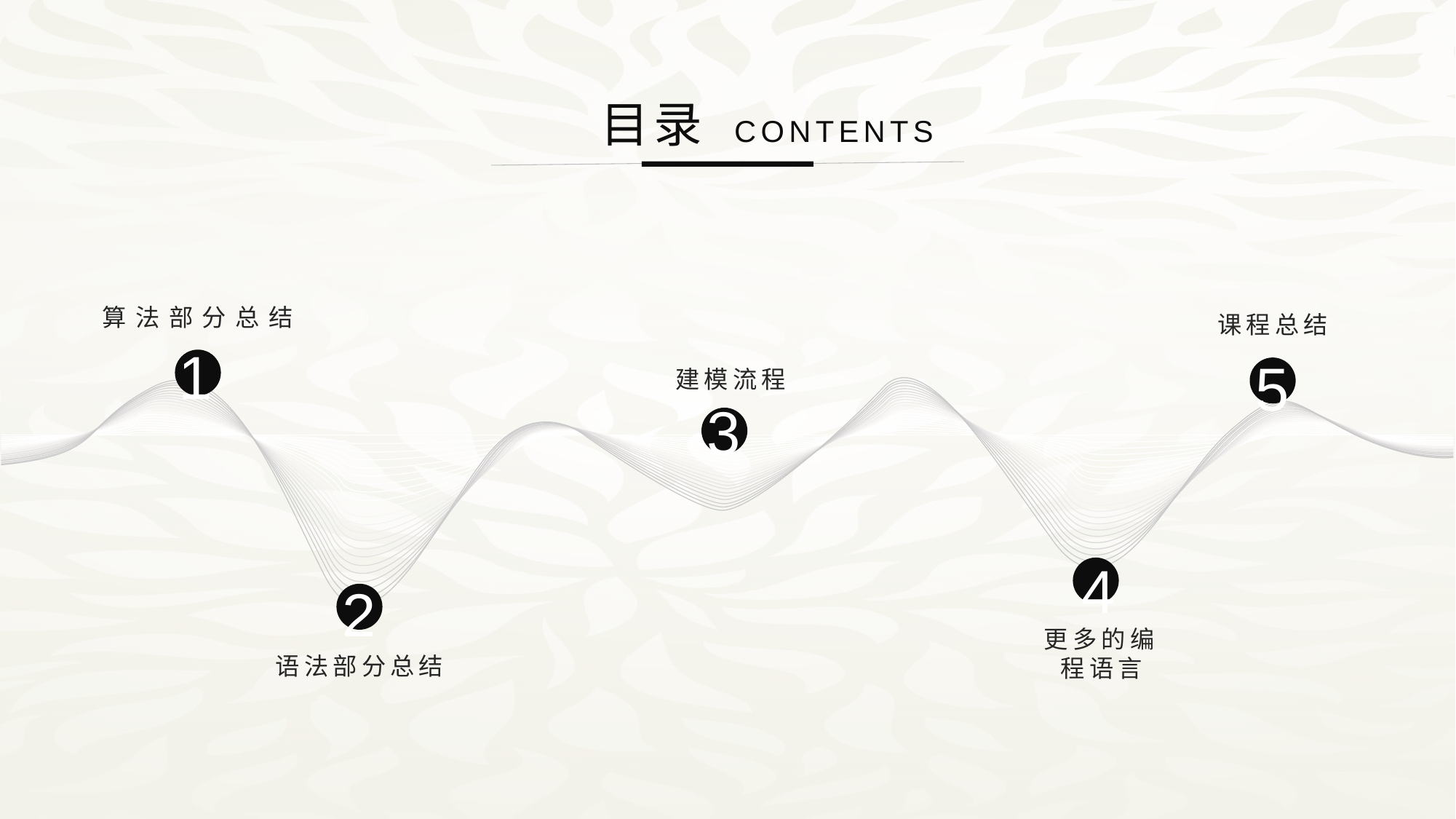

目录 CONTENTS

算法部分总结
课程总结
1
5

建模流程
3

4

2

更多的编程语言
语法部分总结